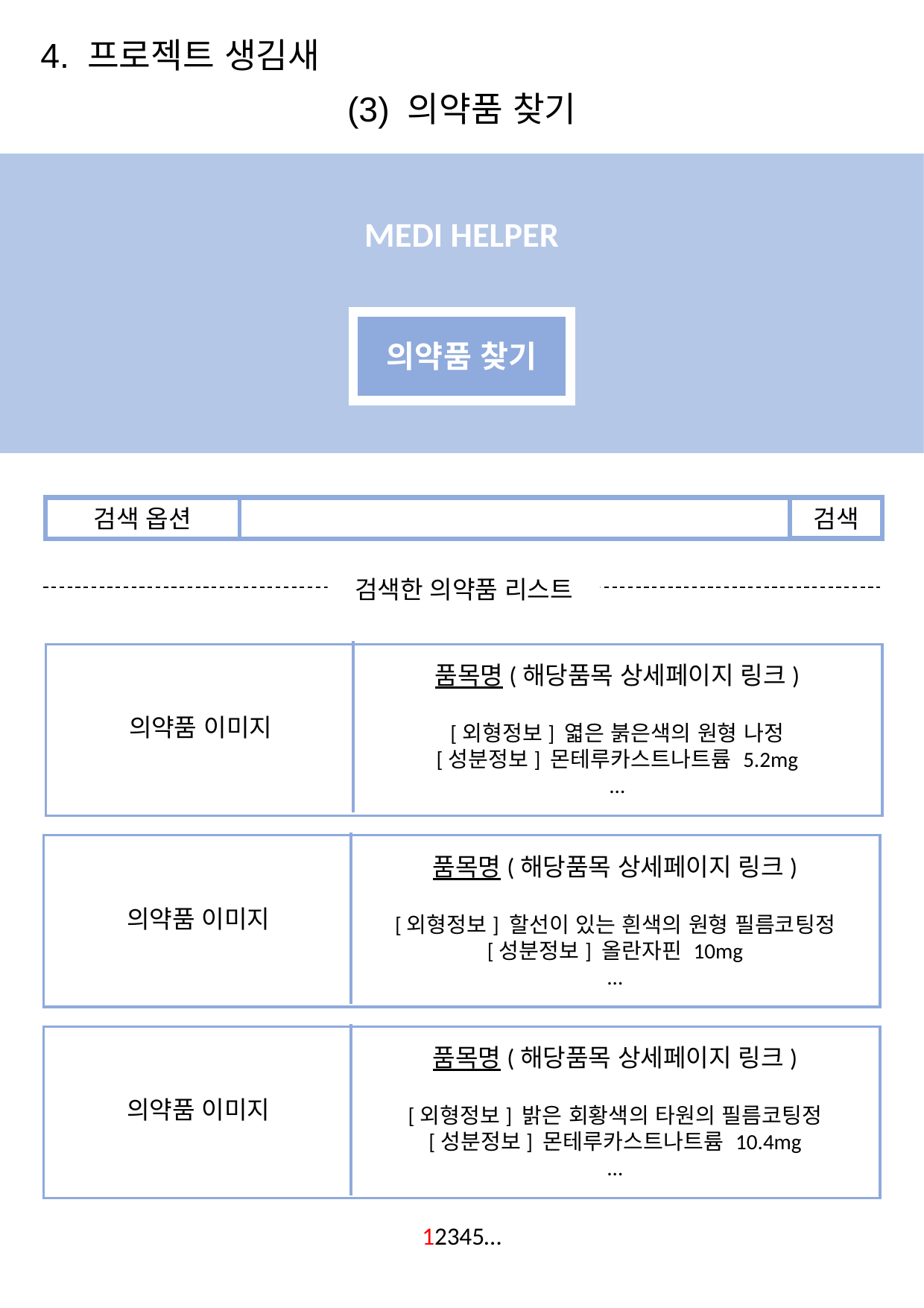

4. 프로젝트 생김새
(3) 의약품 찾기

MEDI HELPER

의약품 찾기

검색 옵션
검색
검색한 의약품 리스트

품목명(해당품목 상세페이지 링크)

[외형정보] 엷은 붉은색의 원형 나정
[성분정보] 몬테루카스트나트륨 5.2mg
…
의약품 이미지

품목명(해당품목 상세페이지 링크)

[외형정보] 할선이 있는 흰색의 원형 필름코팅정
[성분정보] 올란자핀 10mg
…
의약품 이미지

품목명(해당품목 상세페이지 링크)

[외형정보] 밝은 회황색의 타원의 필름코팅정
[성분정보] 몬테루카스트나트륨 10.4mg
…
의약품 이미지
12345…